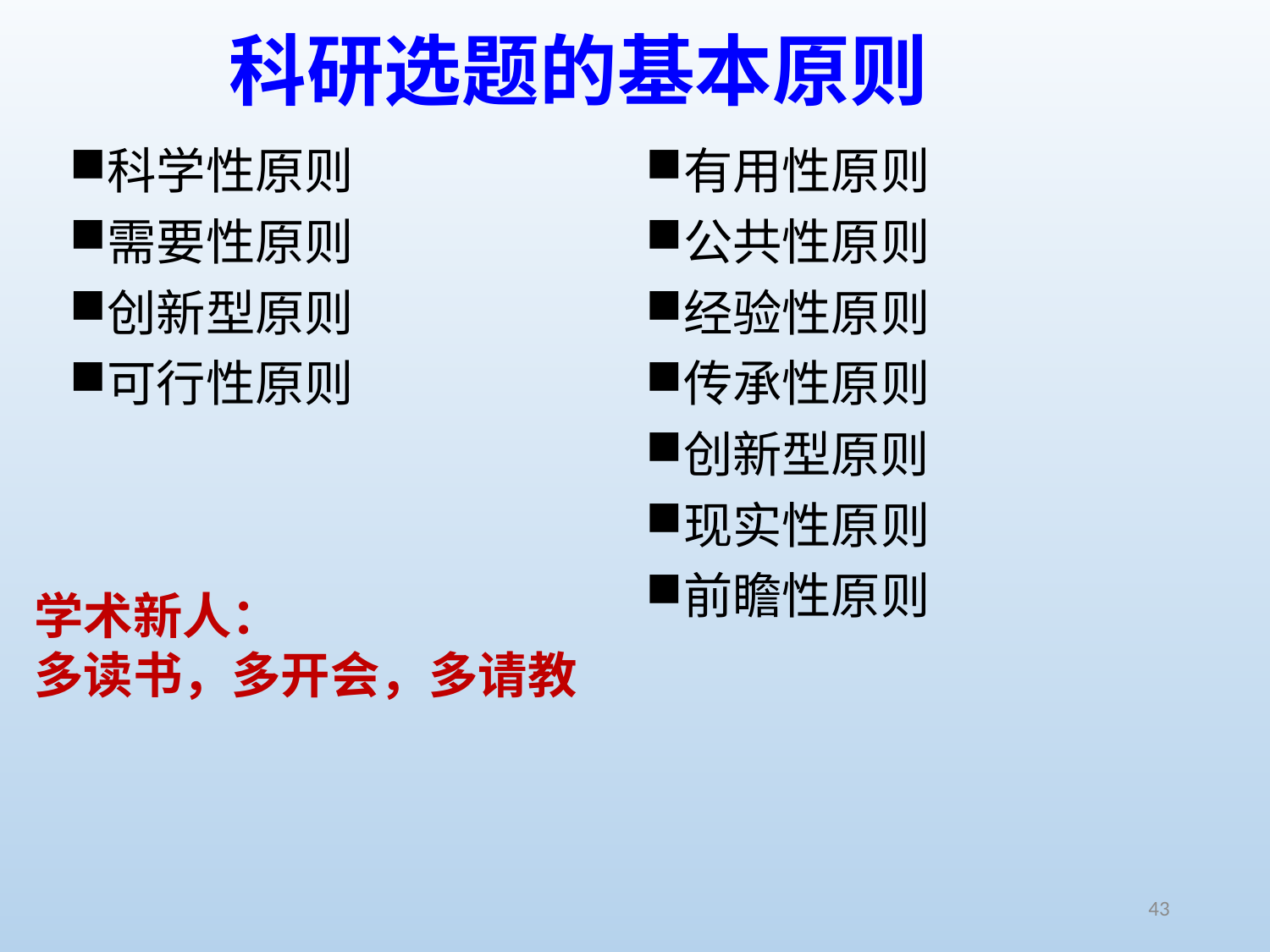

# 科研选题的基本原则
科学性原则
需要性原则
创新型原则
可行性原则
有用性原则
公共性原则
经验性原则
传承性原则
创新型原则
现实性原则
前瞻性原则
学术新人：
多读书，多开会，多请教
43